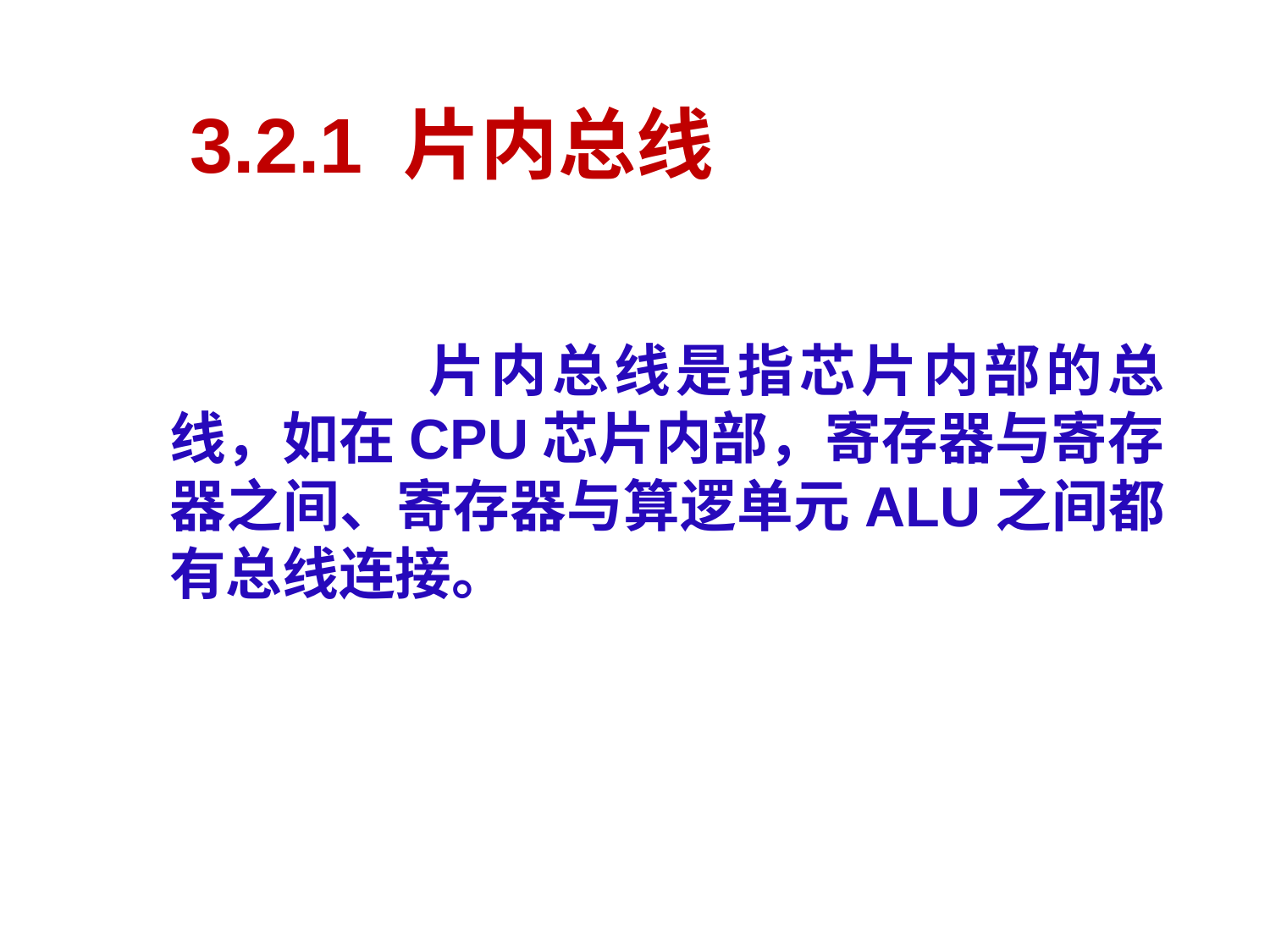

# 3.2.1 片内总线
		      片内总线是指芯片内部的总线，如在CPU芯片内部，寄存器与寄存器之间、寄存器与算逻单元ALU之间都有总线连接。